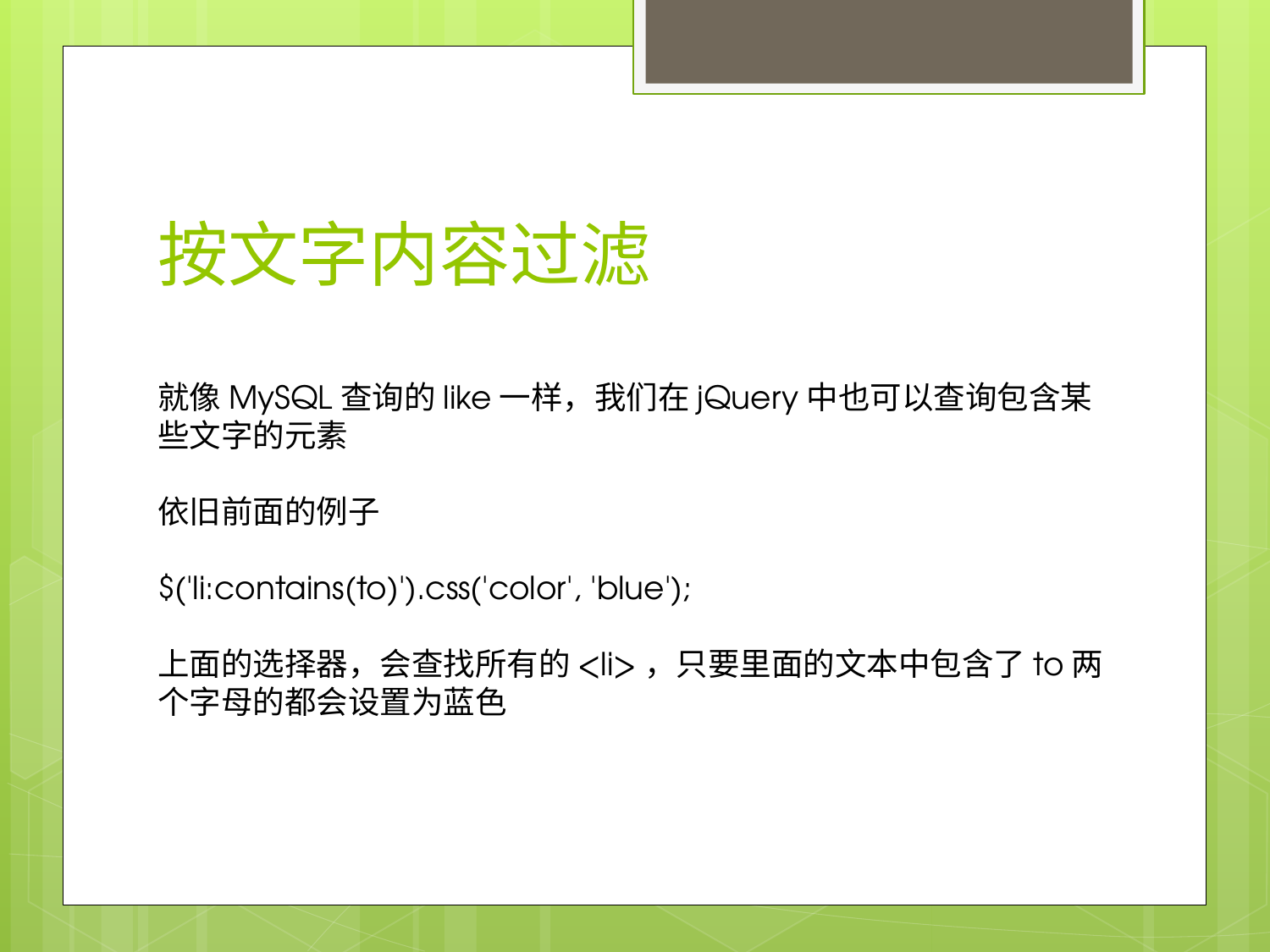

# 按文字内容过滤
就像MySQL查询的like一样，我们在jQuery中也可以查询包含某些文字的元素

依旧前面的例子

$('li:contains(to)').css('color', 'blue');

上面的选择器，会查找所有的<li>，只要里面的文本中包含了to两个字母的都会设置为蓝色